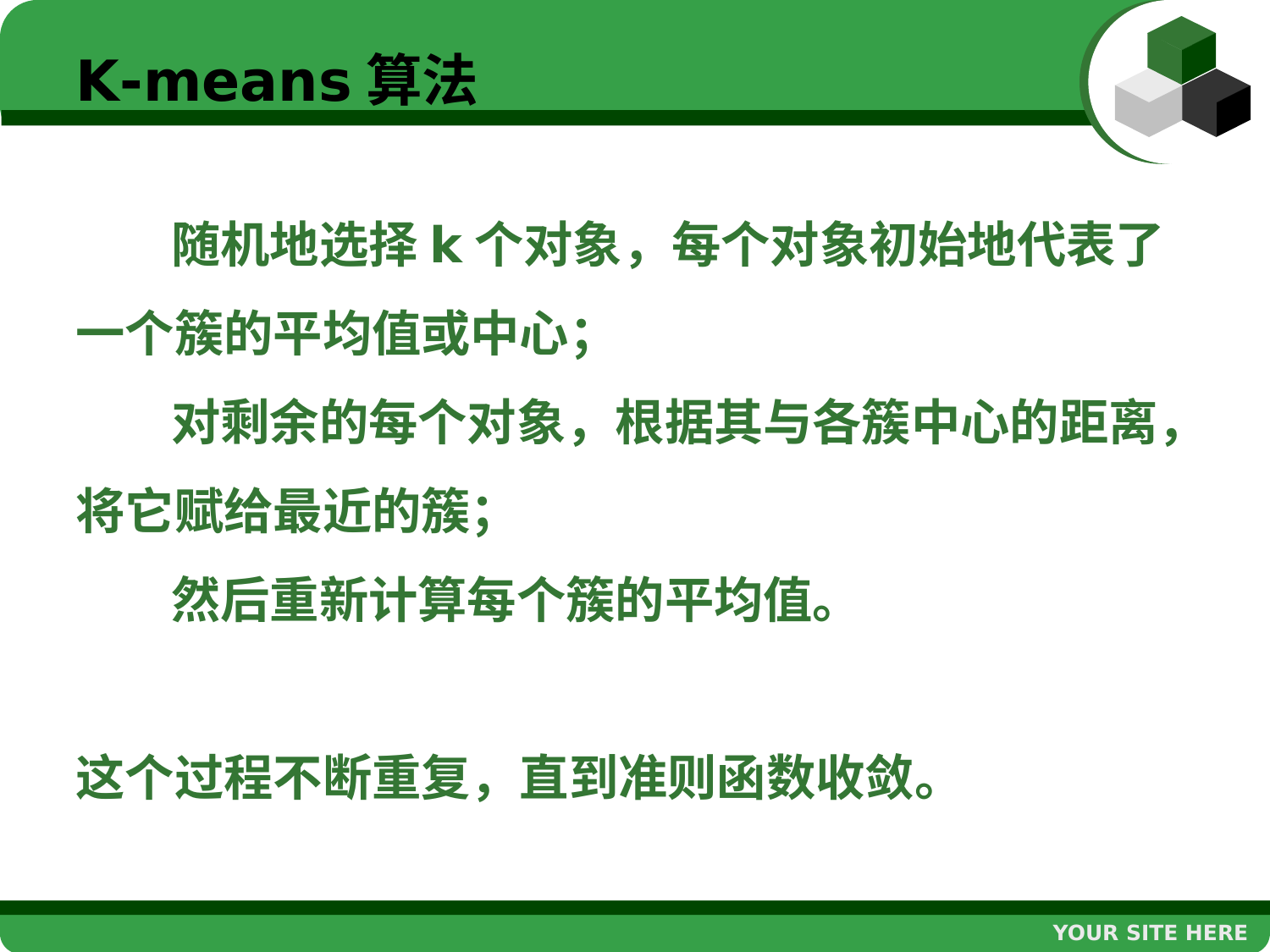

# K-means算法
1、随机地选择k个对象，每个对象初始地代表了一个簇的平均值或中心；
2、对剩余的每个对象，根据其与各簇中心的距离，将它赋给最近的簇；
3、然后重新计算每个簇的平均值。

这个过程不断重复，直到准则函数收敛。

YOUR SITE HERE